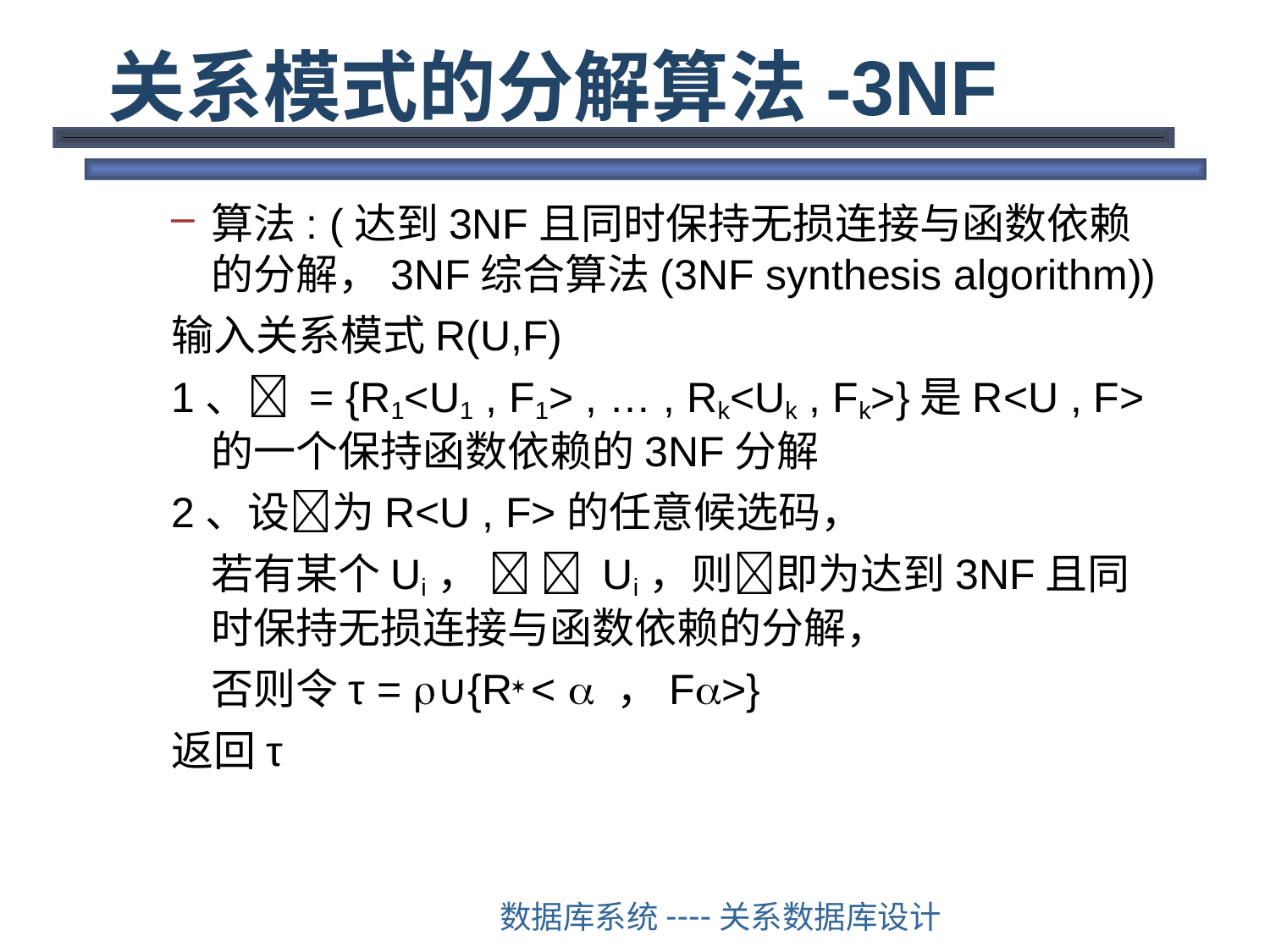

# 关系模式的分解算法-3NF
算法: (达到3NF且同时保持无损连接与函数依赖的分解，3NF综合算法(3NF synthesis algorithm))
输入关系模式R(U,F)
1、ρ = {R1<U1 , F1> , … , Rk<Uk , Fk>}是R<U , F>的一个保持函数依赖的3NF分解
2、设α为R<U , F>的任意候选码，
	若有某个Ui， α ⊆ Ui，则ρ即为达到3NF且同时保持无损连接与函数依赖的分解，
	否则令τ = ρ∪{R∗ < α ，Fα>}
返回τ
数据库系统----关系数据库设计